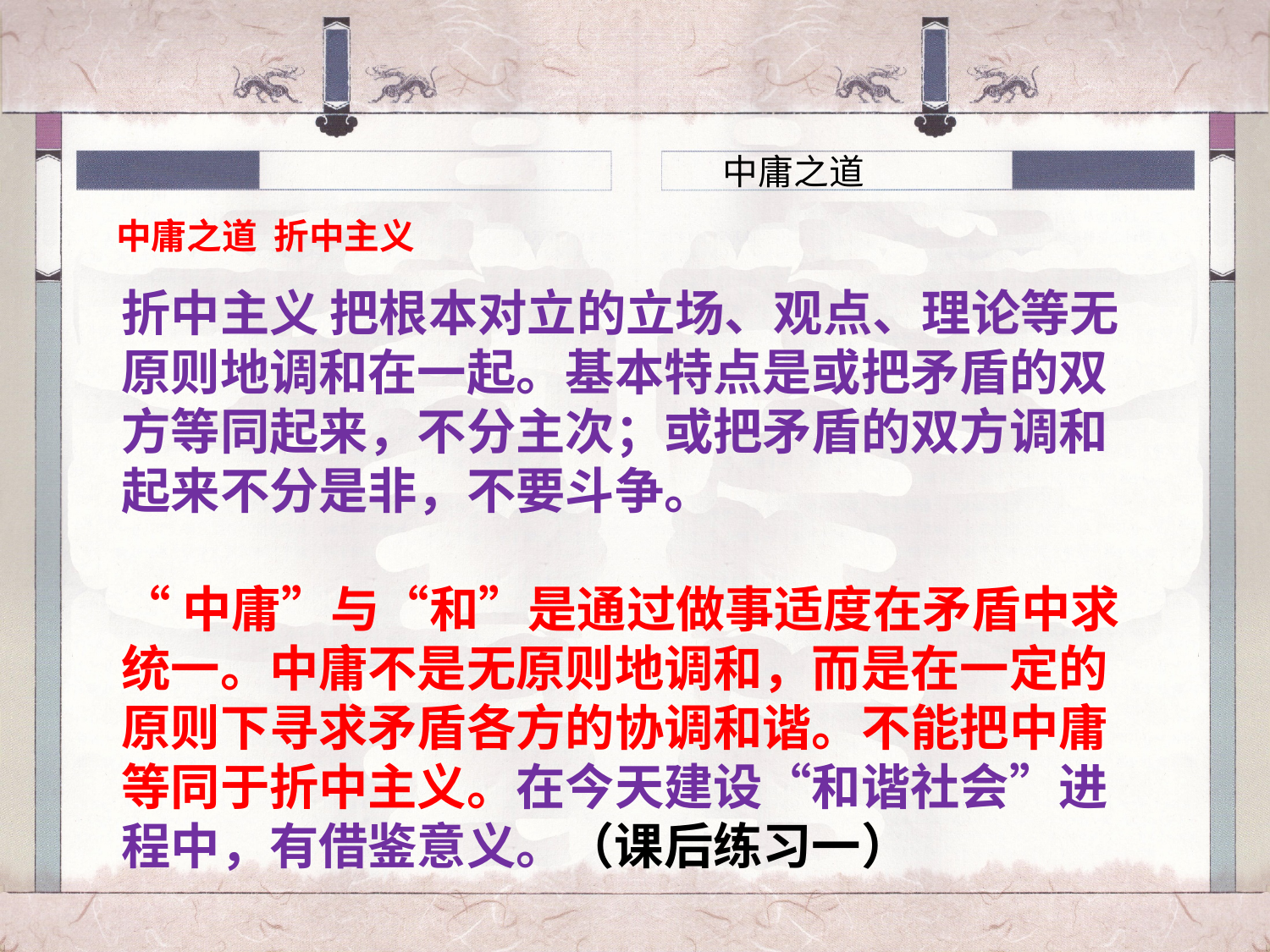

中庸之道
中庸之道  折中主义
折中主义 把根本对立的立场、观点、理论等无原则地调和在一起。基本特点是或把矛盾的双方等同起来，不分主次；或把矛盾的双方调和起来不分是非，不要斗争。

“中庸”与“和”是通过做事适度在矛盾中求统一。中庸不是无原则地调和，而是在一定的原则下寻求矛盾各方的协调和谐。不能把中庸等同于折中主义。在今天建设“和谐社会”进程中，有借鉴意义。（课后练习一）